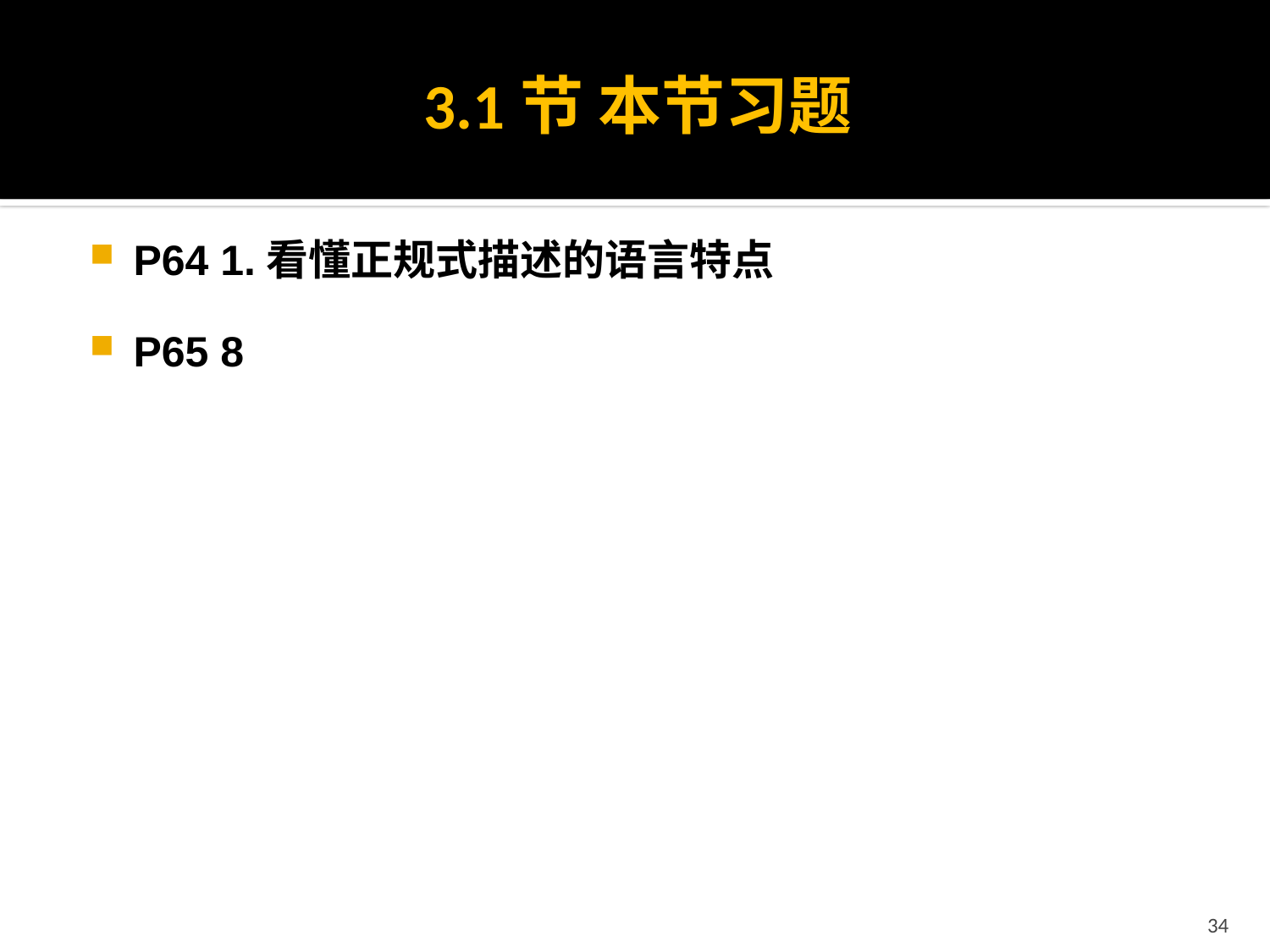

# 3.1节 本节习题
P64 1.看懂正规式描述的语言特点

P65 8
34